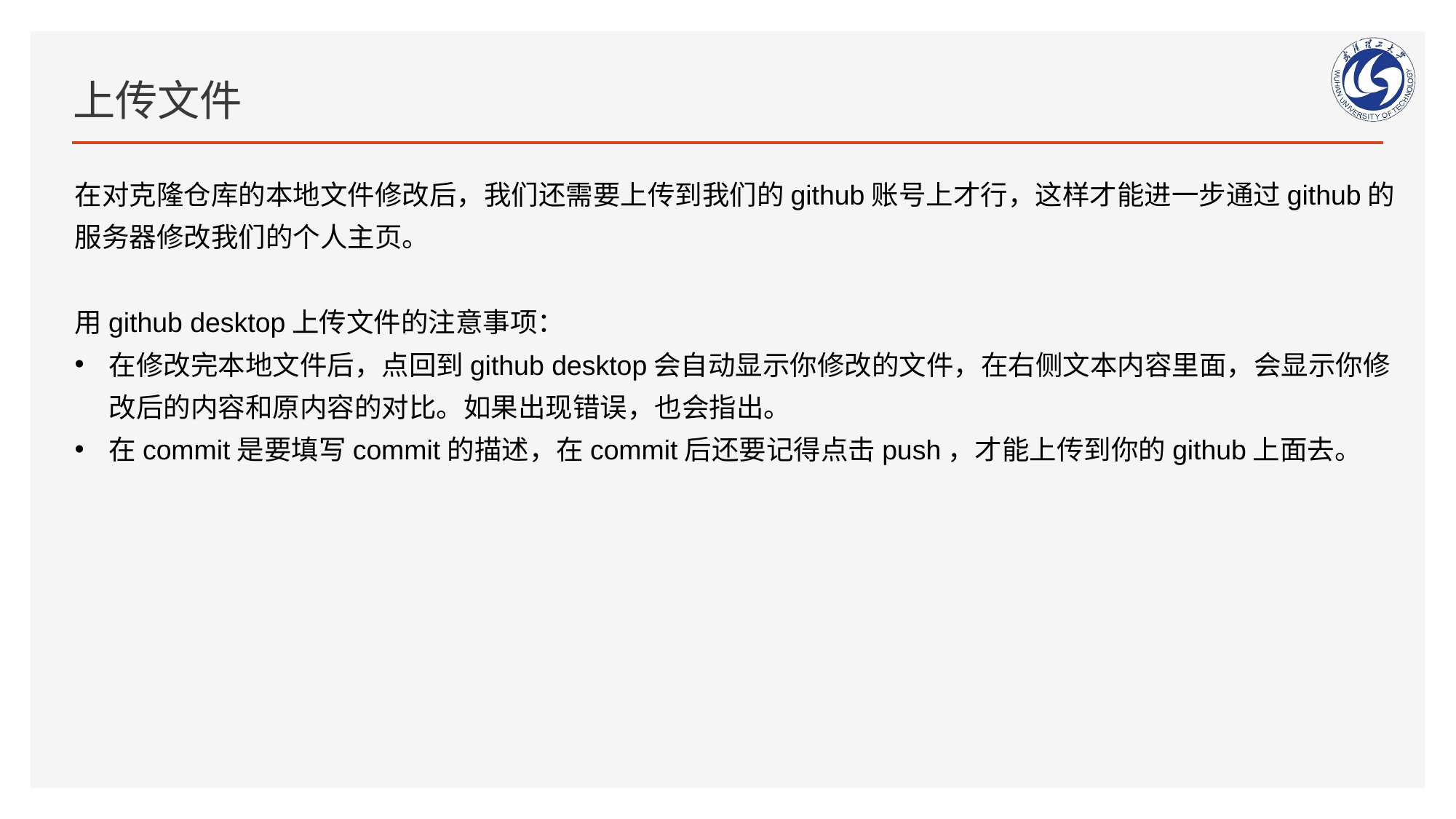

# 上传文件
在对克隆仓库的本地文件修改后，我们还需要上传到我们的github账号上才行，这样才能进一步通过github的服务器修改我们的个人主页。

用github desktop上传文件的注意事项：
在修改完本地文件后，点回到github desktop会自动显示你修改的文件，在右侧文本内容里面，会显示你修改后的内容和原内容的对比。如果出现错误，也会指出。
在commit是要填写commit的描述，在commit后还要记得点击push，才能上传到你的github上面去。